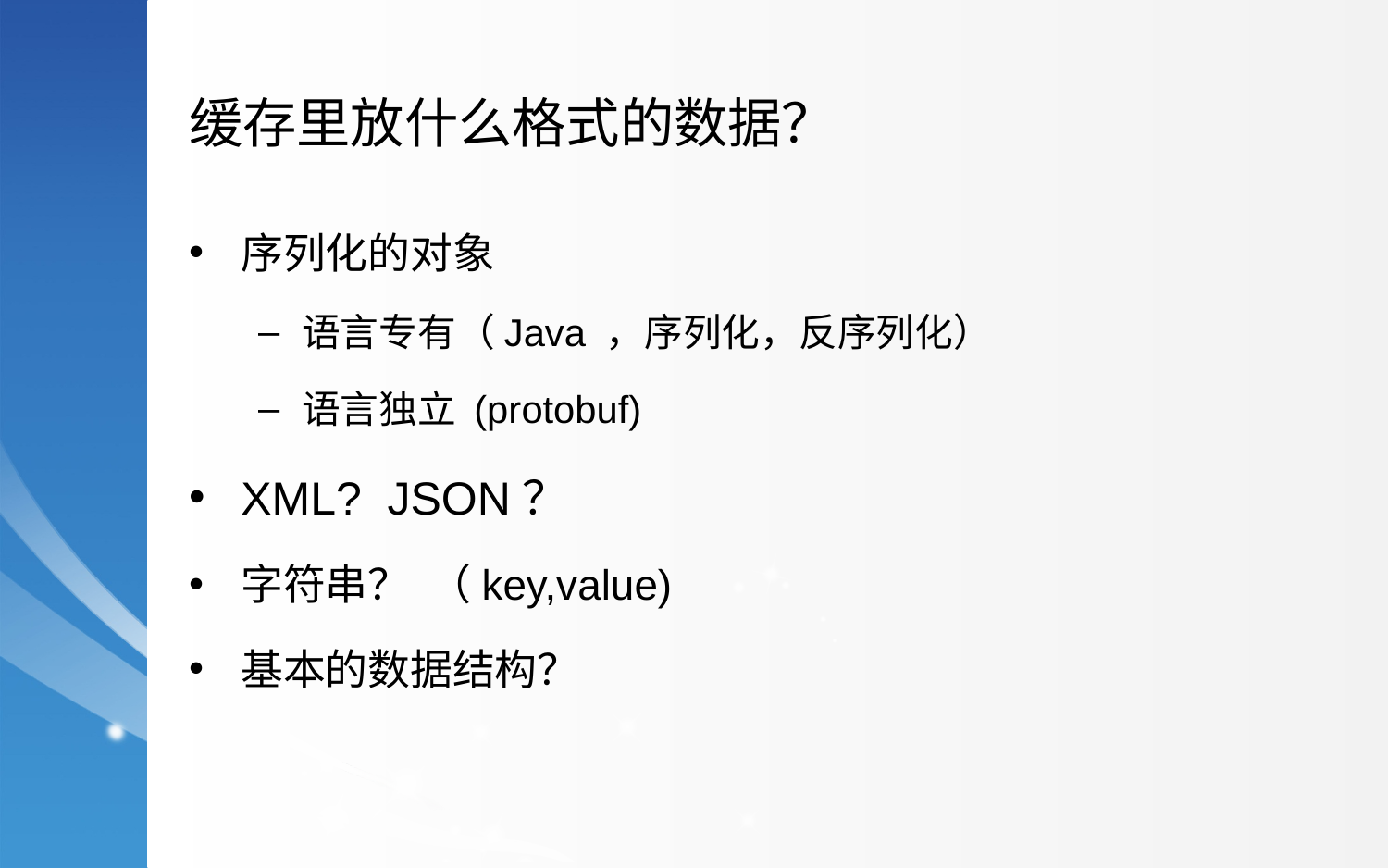

缓存里放什么格式的数据？

序列化的对象
语言专有（Java ，序列化，反序列化）
语言独立 (protobuf)
XML?  JSON？
字符串？  （key,value)
基本的数据结构？